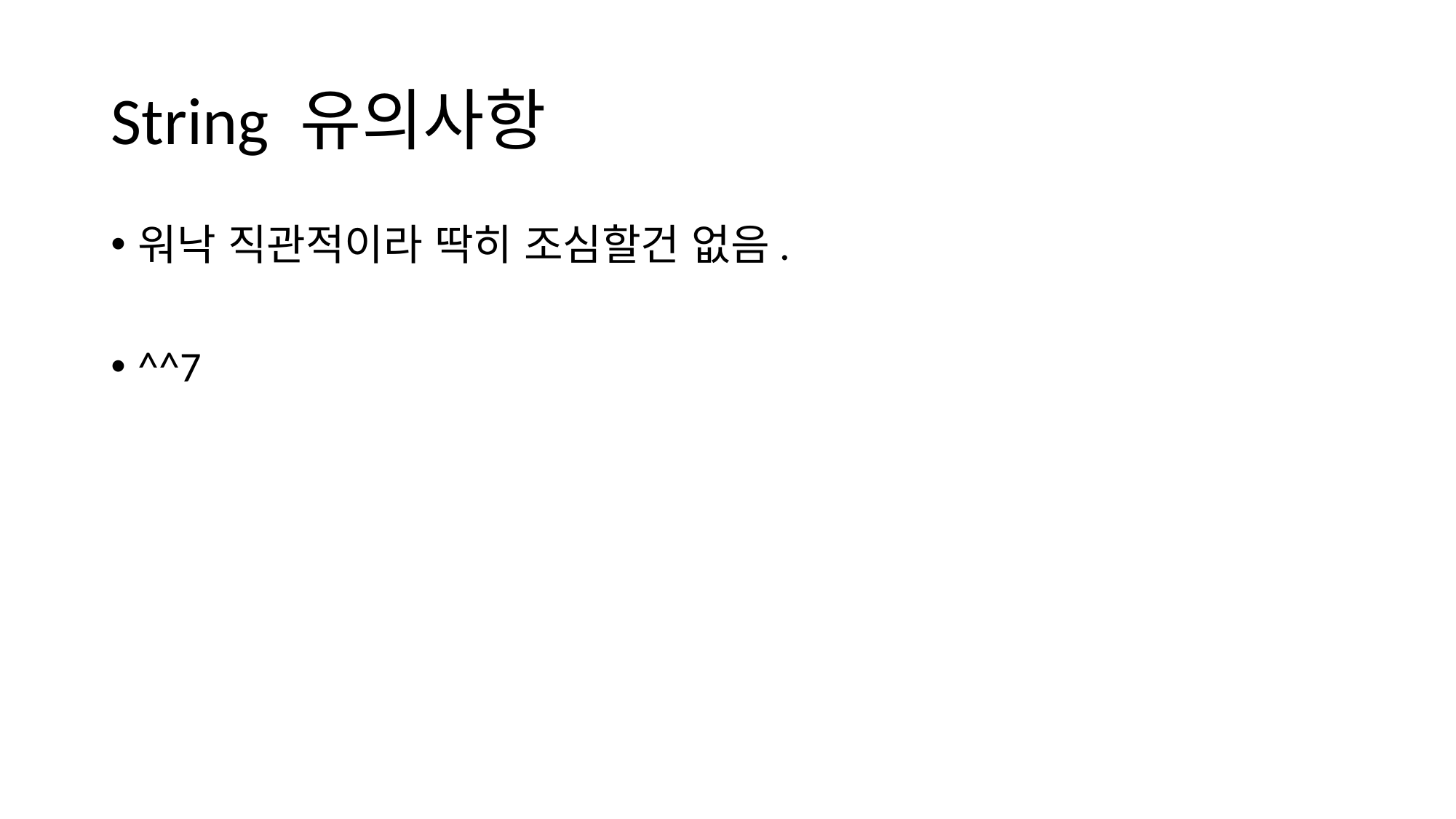

# String 유의사항
워낙 직관적이라 딱히 조심할건 없음.

^^7